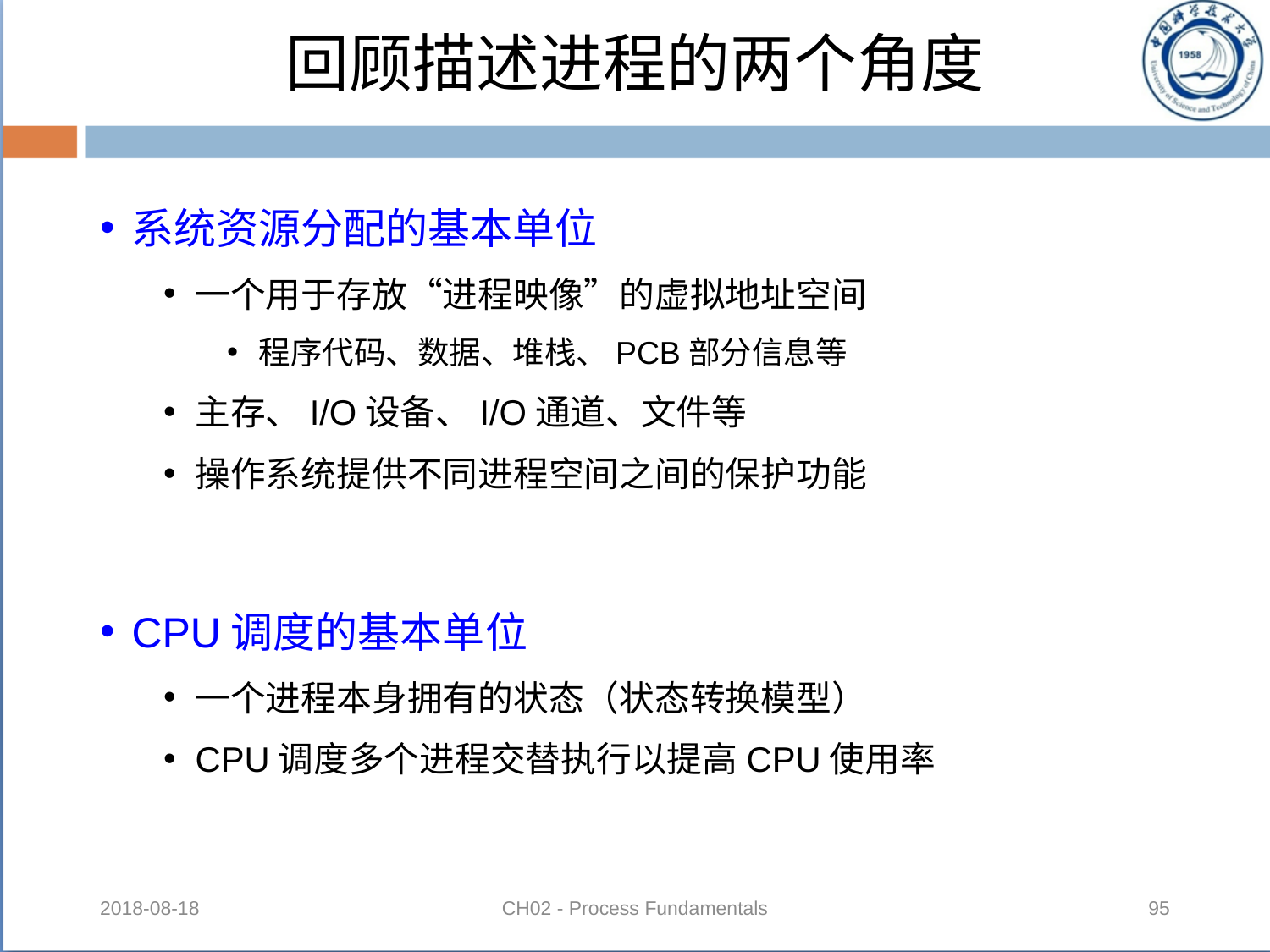

# 回顾描述进程的两个角度
系统资源分配的基本单位
一个用于存放“进程映像”的虚拟地址空间
程序代码、数据、堆栈、PCB部分信息等
主存、I/O设备、I/O通道、文件等
操作系统提供不同进程空间之间的保护功能

CPU调度的基本单位
一个进程本身拥有的状态（状态转换模型）
CPU调度多个进程交替执行以提高CPU使用率
2018-08-18
CH02 - Process Fundamentals
95